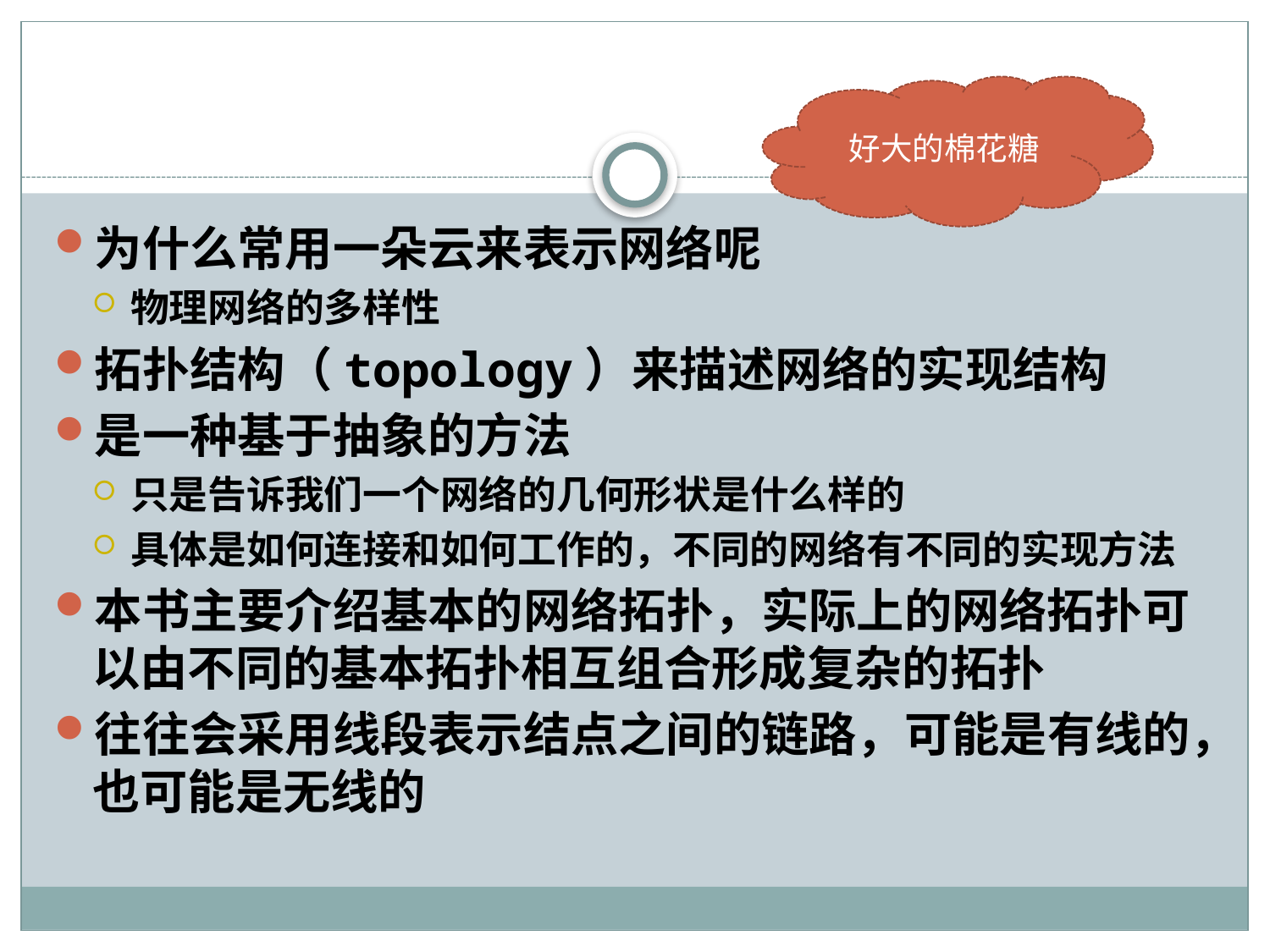

#
好大的棉花糖
为什么常用一朵云来表示网络呢
物理网络的多样性
拓扑结构（topology）来描述网络的实现结构
是一种基于抽象的方法
只是告诉我们一个网络的几何形状是什么样的
具体是如何连接和如何工作的，不同的网络有不同的实现方法
本书主要介绍基本的网络拓扑，实际上的网络拓扑可以由不同的基本拓扑相互组合形成复杂的拓扑
往往会采用线段表示结点之间的链路，可能是有线的，也可能是无线的